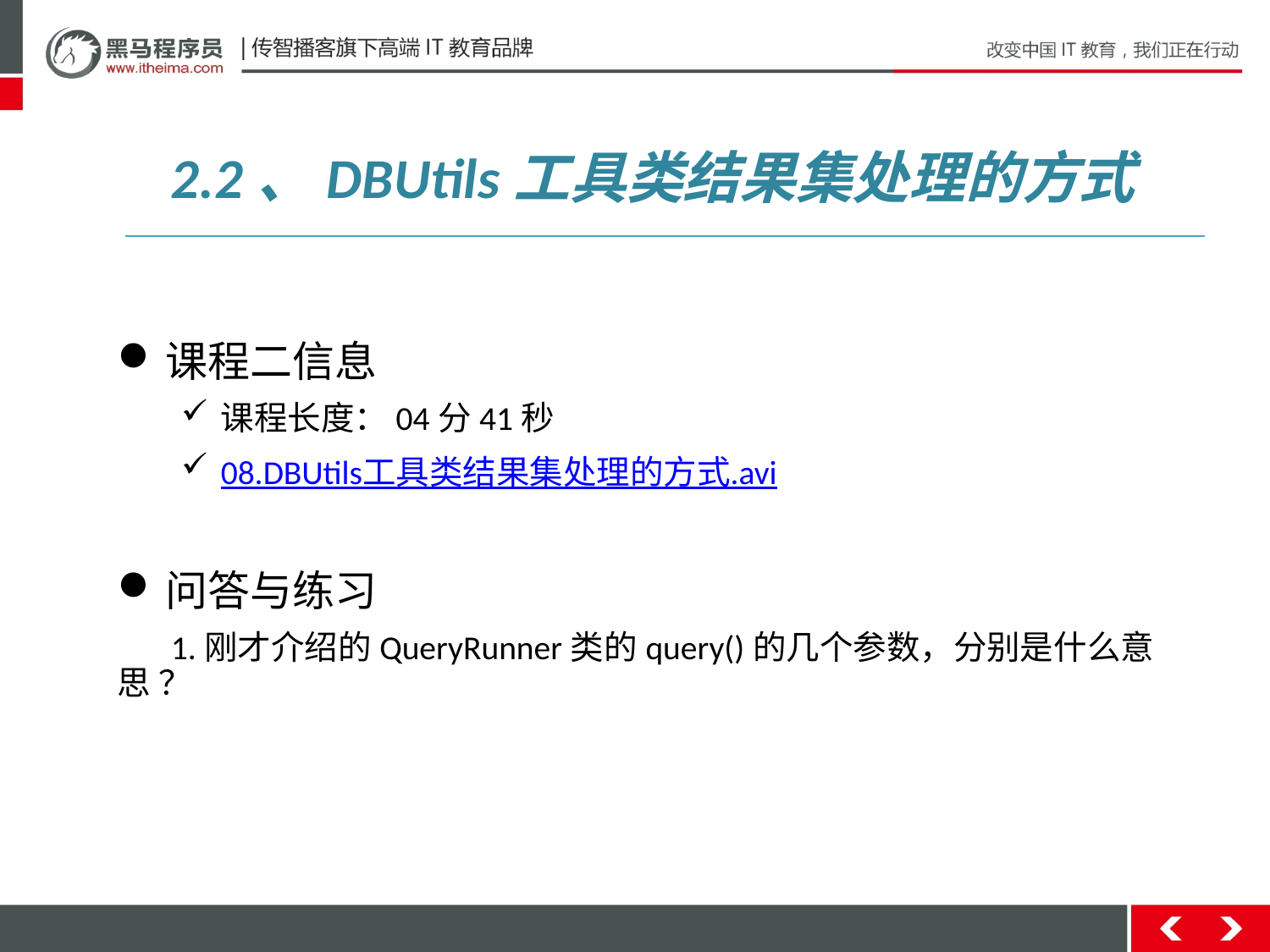

2.2、DBUtils工具类结果集处理的方式

课程二信息
课程长度：04分41秒
08.DBUtils工具类结果集处理的方式.avi

问答与练习
       1.刚才介绍的QueryRunner类的query()的几个参数，分别是什么意思 ？